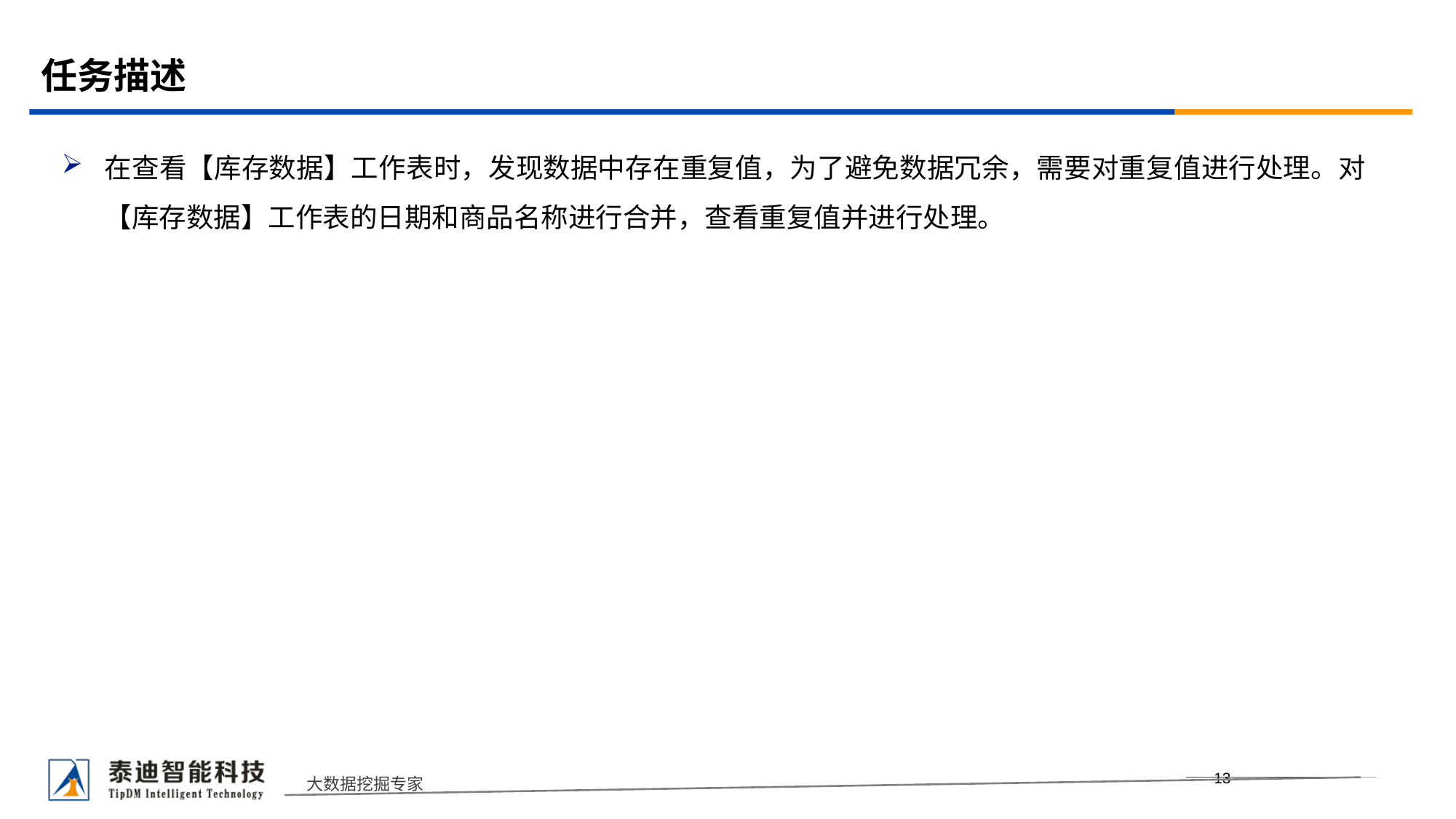

# 任务描述
在查看【库存数据】工作表时，发现数据中存在重复值，为了避免数据冗余，需要对重复值进行处理。对【库存数据】工作表的日期和商品名称进行合并，查看重复值并进行处理。